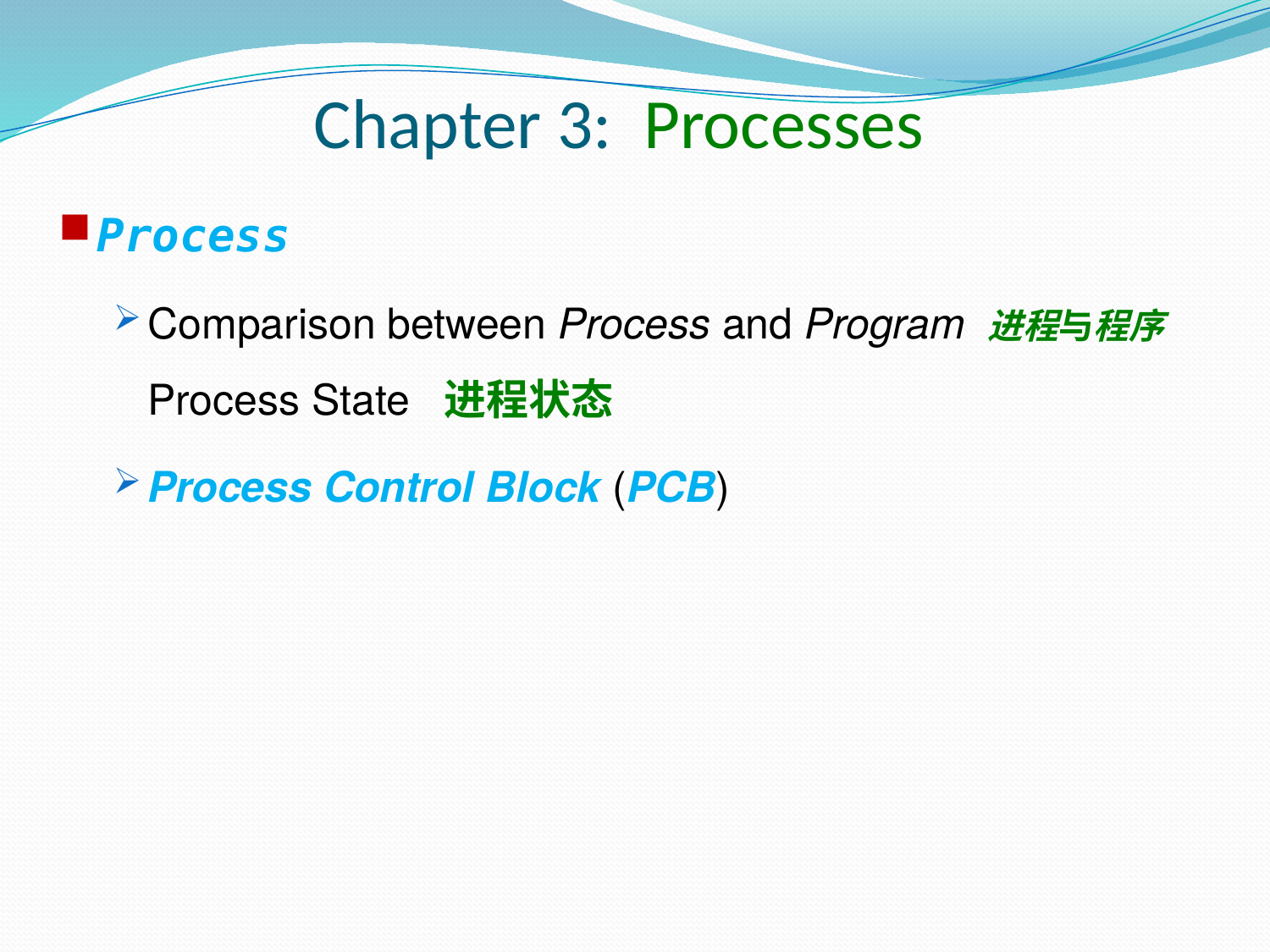

# Chapter 3:  Processes
Process
Comparison between Process and Program 进程与程序Process State  进程状态
Process Control Block (PCB)